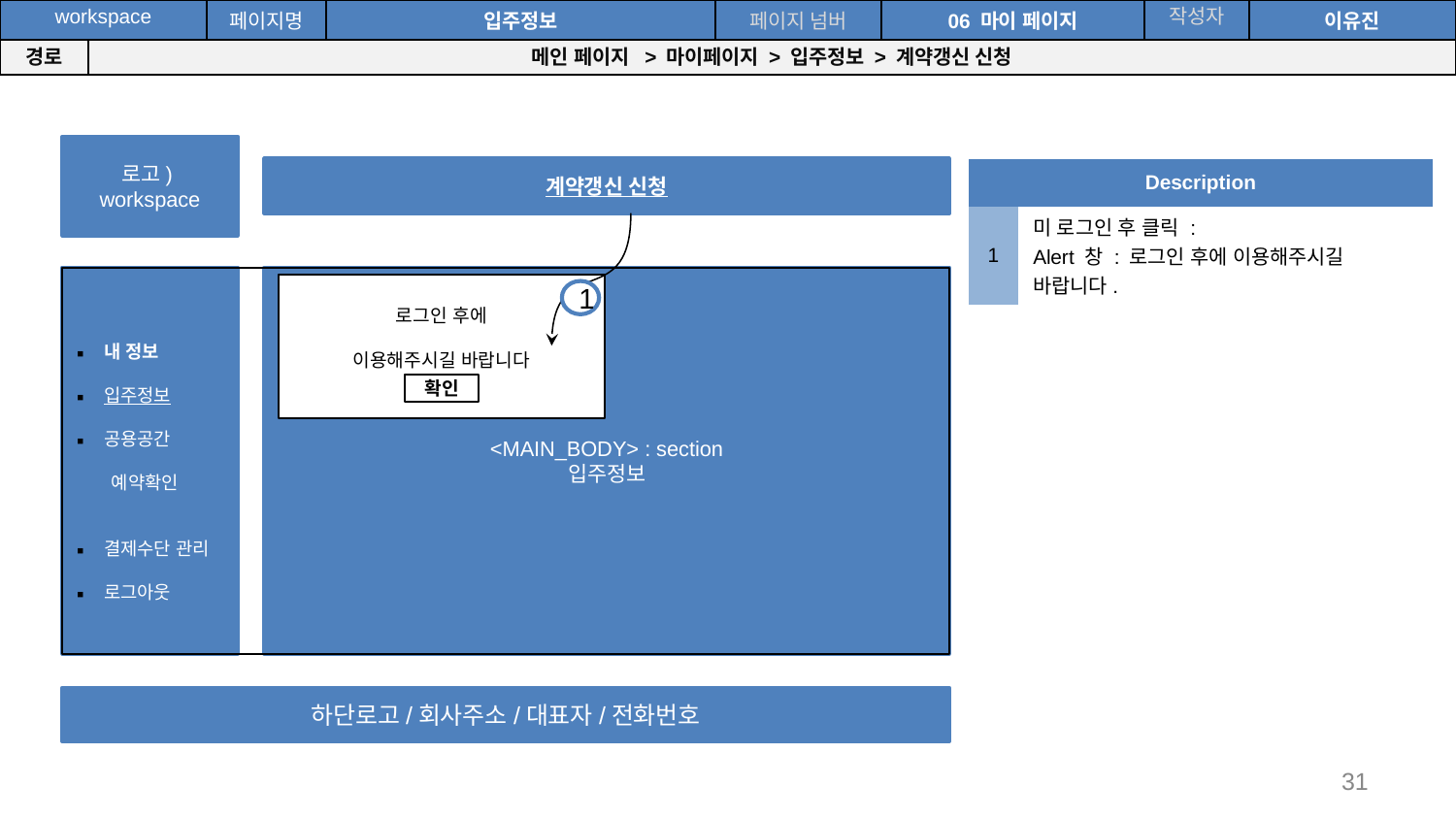

공간(오피스) 대여 시스템
| workspace |  | 페이지명 | 입주정보 | 페이지 넘버 | 06 마이 페이지 | 작성자 | 이유진 |
| --- | --- | --- | --- | --- | --- | --- | --- |
| 경로 | 메인 페이지 > 마이페이지 > 입주정보 > 계약갱신 신청 |  |  |  |  |  |  |
로고)
workspace
계약갱신 신청
내 정보
입주정보
공용공간
      예약확인

결제수단 관리

로그아웃

<MAIN_BODY> : section
입주정보
하단로고/회사주소/대표자/전화번호
| Description |  |
| --- | --- |
| 1 | 미 로그인 후 클릭 : Alert 창 : 로그인 후에 이용해주시길 바랍니다. |
로그인 후에
이용해주시길 바랍니다
확인
1
31